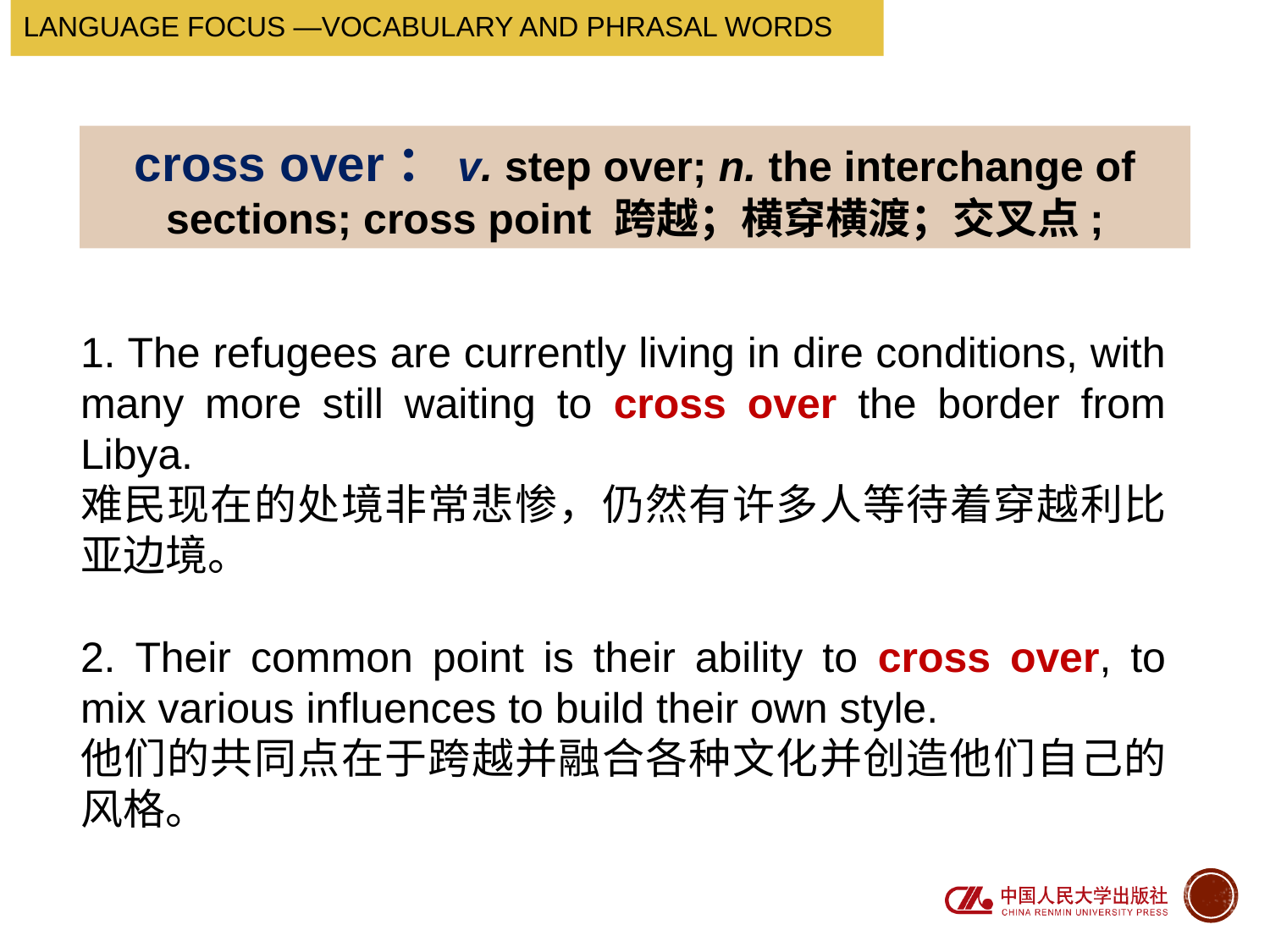

Language Focus —Vocabulary and Phrasal words
cross over：v. step over; n. the interchange of sections; cross point 跨越；横穿横渡；交叉点;
1. The refugees are currently living in dire conditions, with many more still waiting to cross over the border from Libya.
难民现在的处境非常悲惨，仍然有许多人等待着穿越利比亚边境。

2. Their common point is their ability to cross over, to mix various influences to build their own style.
他们的共同点在于跨越并融合各种文化并创造他们自己的风格。